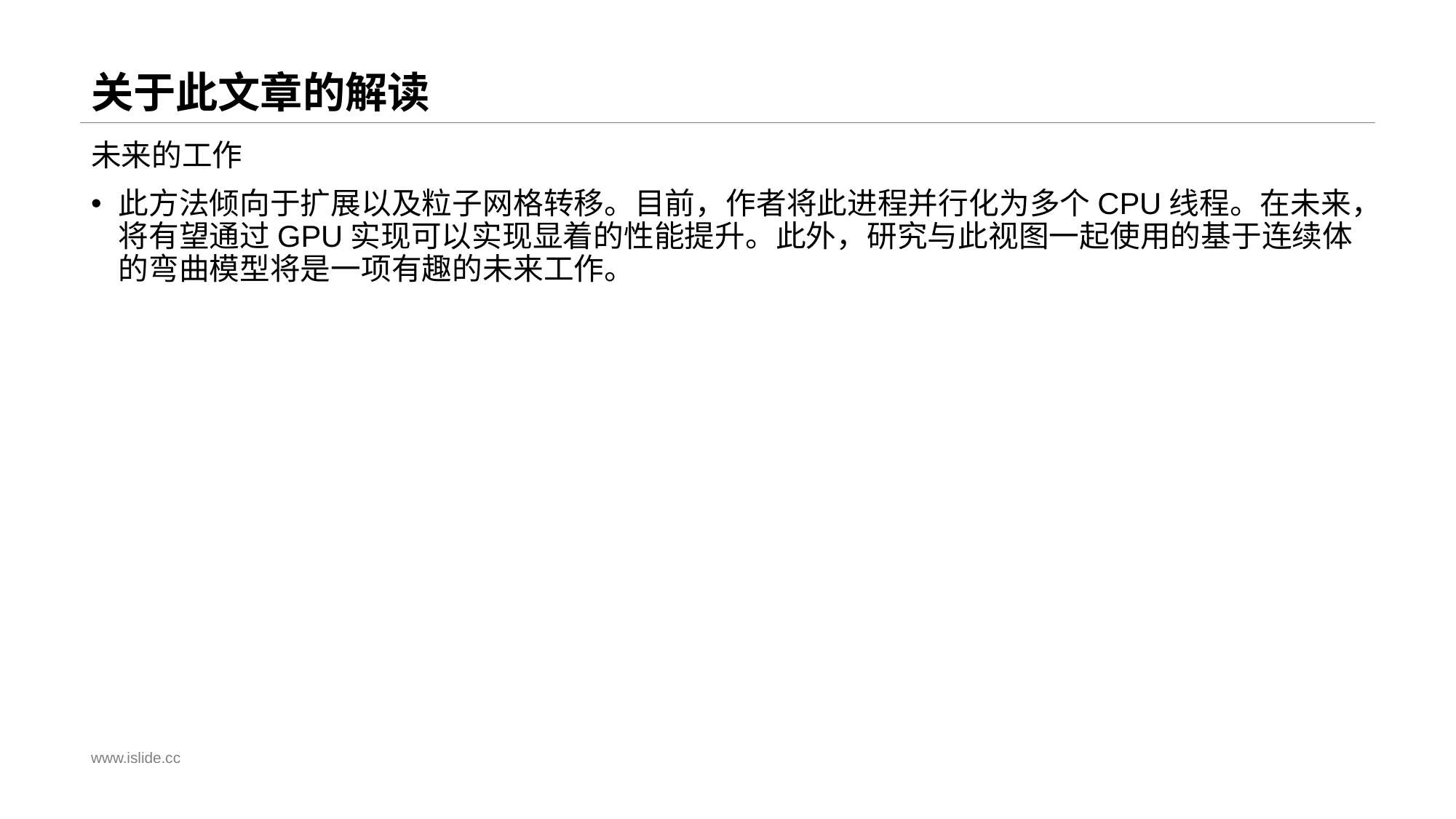

# 关于此文章的解读
未来的工作
此方法倾向于扩展以及粒子网格转移。目前，作者将此进程并行化为多个CPU线程。在未来，将有望通过GPU实现可以实现显着的性能提升。此外，研究与此视图一起使用的基于连续体的弯曲模型将是一项有趣的未来工作。
www.islide.cc
11